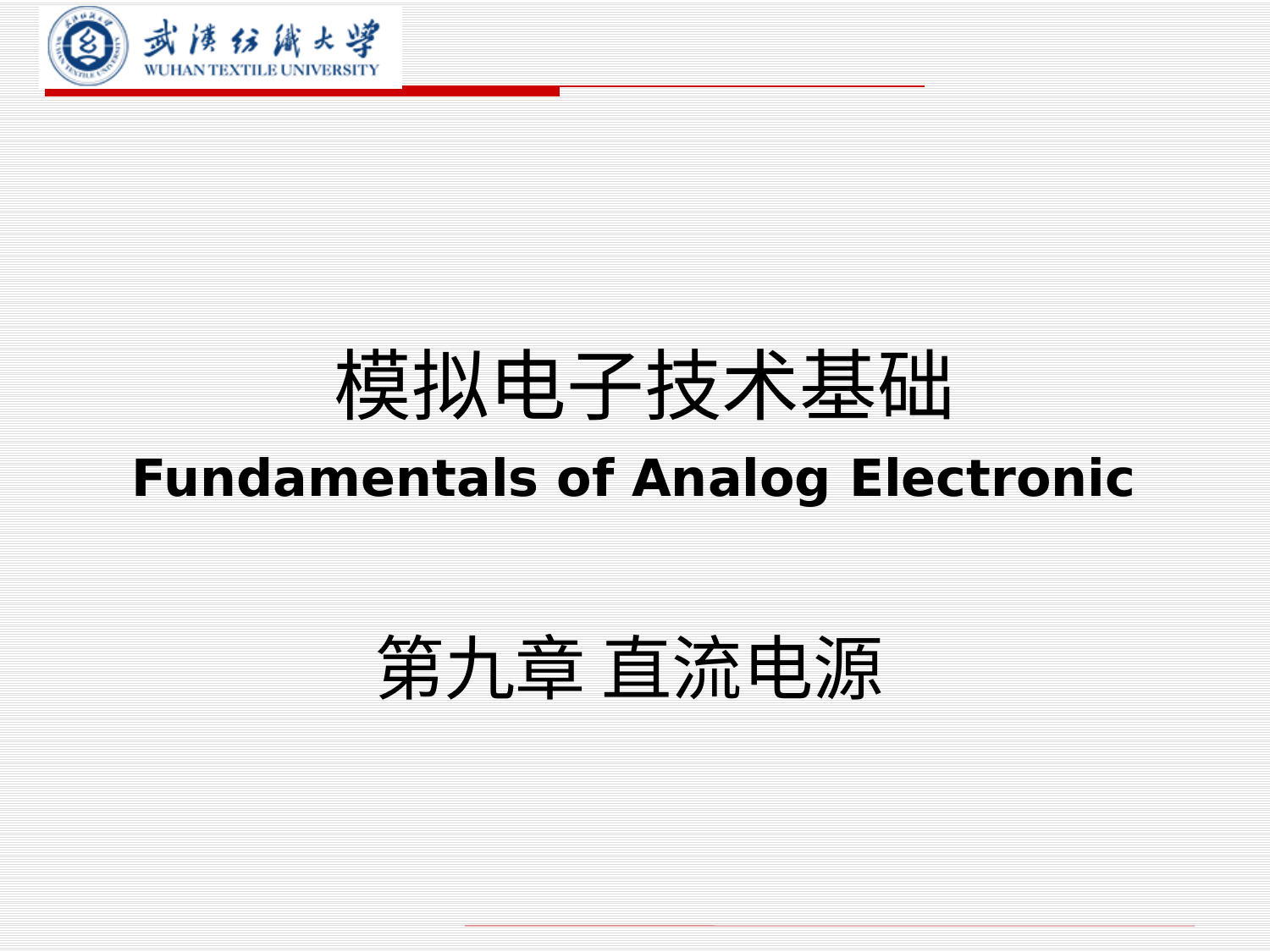

# 模拟电子技术基础 Fundamentals of Analog Electronic
第九章 直流电源